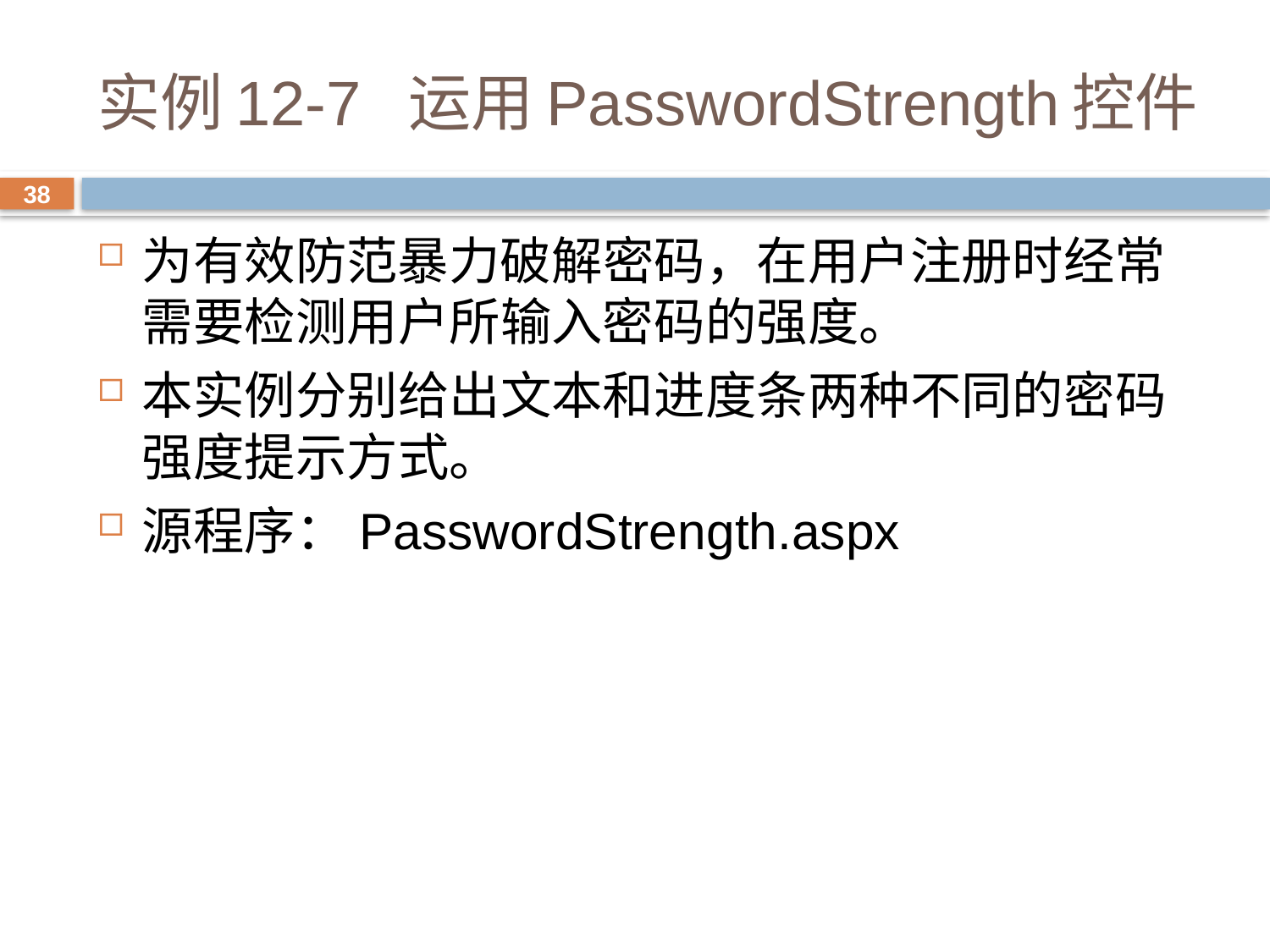

# 实例12-7  运用PasswordStrength控件
38
为有效防范暴力破解密码，在用户注册时经常需要检测用户所输入密码的强度。
本实例分别给出文本和进度条两种不同的密码强度提示方式。
源程序：PasswordStrength.aspx